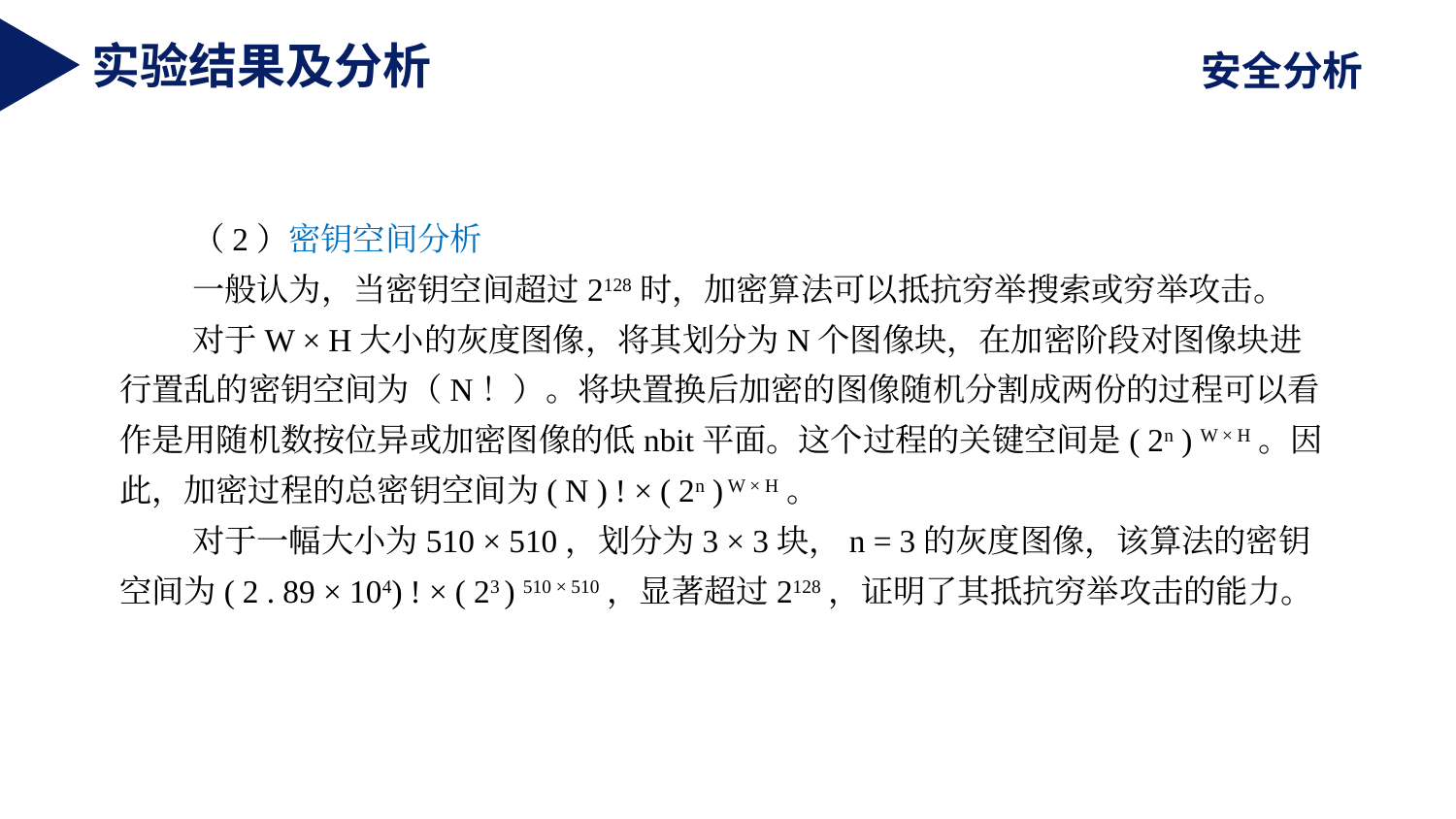

实验结果及分析
安全分析
（2）密钥空间分析
一般认为，当密钥空间超过2128时，加密算法可以抵抗穷举搜索或穷举攻击。
对于W × H大小的灰度图像，将其划分为N个图像块，在加密阶段对图像块进行置乱的密钥空间为（N！）。将块置换后加密的图像随机分割成两份的过程可以看作是用随机数按位异或加密图像的低nbit平面。这个过程的关键空间是( 2n ) W × H。因此，加密过程的总密钥空间为( N ) ! × ( 2n ) W × H。
对于一幅大小为510 × 510，划分为3 × 3块，n = 3的灰度图像，该算法的密钥空间为( 2 . 89 × 104) ! × ( 23 ) 510 × 510，显著超过2128，证明了其抵抗穷举攻击的能力。